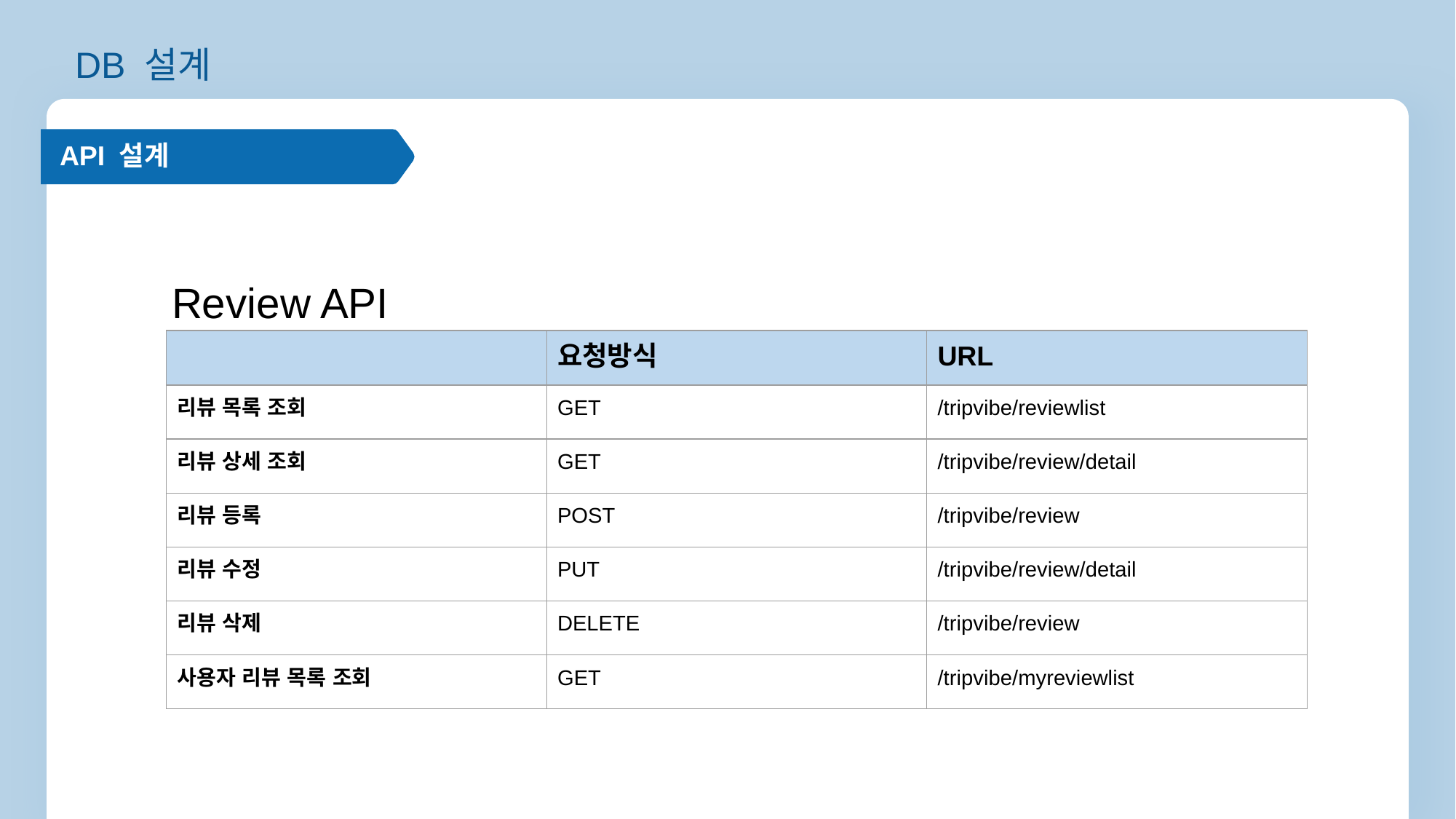

DB 설계
API 설계
Review API
|  | 요청방식 | URL |
| --- | --- | --- |
| 리뷰 목록 조회 | GET | /tripvibe/reviewlist |
| 리뷰 상세 조회 | GET | /tripvibe/review/detail |
| 리뷰 등록 | POST | /tripvibe/review |
| 리뷰 수정 | PUT | /tripvibe/review/detail |
| 리뷰 삭제 | DELETE | /tripvibe/review |
| 사용자 리뷰 목록 조회 | GET | /tripvibe/myreviewlist |